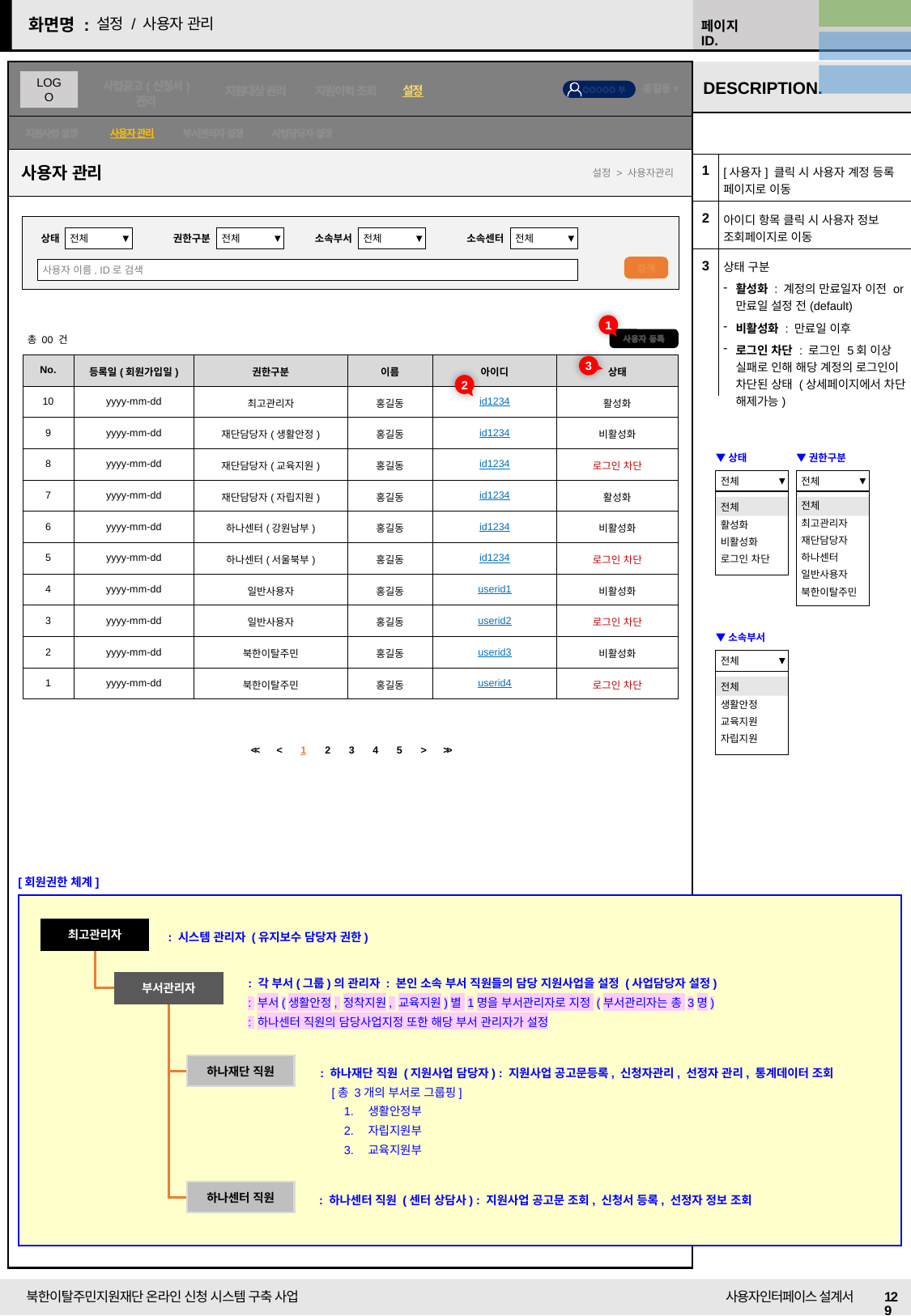

22/09/13 수정
설정 / 사용자 관리

22/09/16 수정
22/10/11 수정
사용자 관리
|  |  |
| --- | --- |
| 1 | [사용자] 클릭 시 사용자 계정 등록 페이지로 이동 |
| 2 | 아이디 항목 클릭 시 사용자 정보 조회페이지로 이동 |
| 3 | 상태 구분 활성화 : 계정의 만료일자 이전 or 만료일 설정 전(default) 비활성화 : 만료일 이후 로그인 차단 : 로그인 5회 이상 실패로 인해 해당 계정의 로그인이 차단된 상태 (상세페이지에서 차단 해제가능) |
사용자 관리
설정 > 사용자관리

검색
상태
전체

권한구분
전체

소속부서
전체

소속센터
전체

사용자 이름, ID로 검색
1
총 00 건
사용자 등록
| No. | 등록일(회원가입일) | 권한구분 | 이름 | 아이디 | 상태 |
| --- | --- | --- | --- | --- | --- |
| 10 | yyyy-mm-dd | 최고관리자 | 홍길동 | id1234 | 활성화 |
| 9 | yyyy-mm-dd | 재단담당자(생활안정) | 홍길동 | id1234 | 비활성화 |
| 8 | yyyy-mm-dd | 재단담당자(교육지원) | 홍길동 | id1234 | 로그인 차단 |
| 7 | yyyy-mm-dd | 재단담당자(자립지원) | 홍길동 | id1234 | 활성화 |
| 6 | yyyy-mm-dd | 하나센터(강원남부) | 홍길동 | id1234 | 비활성화 |
| 5 | yyyy-mm-dd | 하나센터(서울북부) | 홍길동 | id1234 | 로그인 차단 |
| 4 | yyyy-mm-dd | 일반사용자 | 홍길동 | userid1 | 비활성화 |
| 3 | yyyy-mm-dd | 일반사용자 | 홍길동 | userid2 | 로그인 차단 |
| 2 | yyyy-mm-dd | 북한이탈주민 | 홍길동 | userid3 | 비활성화 |
| 1 | yyyy-mm-dd | 북한이탈주민 | 홍길동 | userid4 | 로그인 차단 |
3
2
▼상태
전체

전체
활성화
비활성화
로그인 차단

▼권한구분
전체

전체
최고관리자
재단담당자
하나센터
일반사용자
북한이탈주민

▼소속부서
전체

전체
생활안정
교육지원
자립지원

| << | < | 1 | 2 | 3 | 4 | 5 | > | >> |
| --- | --- | --- | --- | --- | --- | --- | --- | --- |
[회원권한 체계]

최고관리자
: 시스템 관리자 (유지보수 담당자 권한)
: 각 부서(그룹)의 관리자 : 본인 소속 부서 직원들의 담당 지원사업을 설정 (사업담당자 설정)
: 부서(생활안정, 정착지원, 교육지원)별 1명을 부서관리자로 지정 (부서관리자는 총 3명)
: 하나센터 직원의 담당사업지정 또한 해당 부서 관리자가 설정
부서관리자
하나재단 직원
: 하나재단 직원 (지원사업 담당자) : 지원사업 공고문등록, 신청자관리, 선정자 관리, 통계데이터 조회
[총 3개의 부서로 그룹핑]
생활안정부
자립지원부
교육지원부
하나센터 직원
: 하나센터 직원 (센터 상담사) : 지원사업 공고문 조회, 신청서 등록, 선정자 정보 조회
129